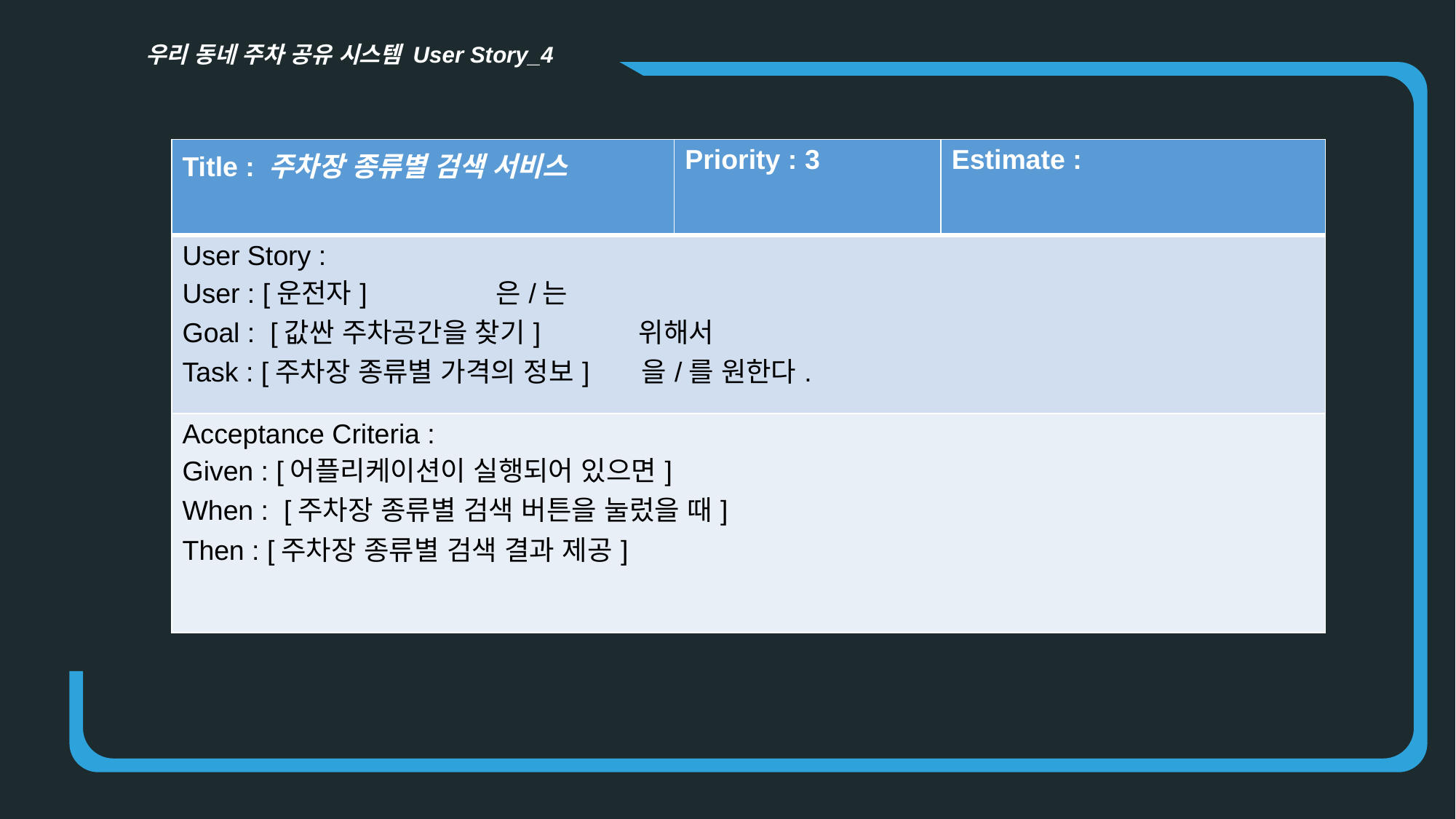

우리 동네 주차 공유 시스템 User Story_4

| Title : 주차장 종류별 검색 서비스 | Priority : 3 | Estimate : |
| --- | --- | --- |
| User Story : User : [운전자] 은/는 Goal : [값싼 주차공간을 찾기] 위해서 Task : [주차장 종류별 가격의 정보] 을/를 원한다. |  |  |
| Acceptance Criteria : Given : [어플리케이션이 실행되어 있으면] When : [주차장 종류별 검색 버튼을 눌렀을 때] Then : [주차장 종류별 검색 결과 제공] |  |  |